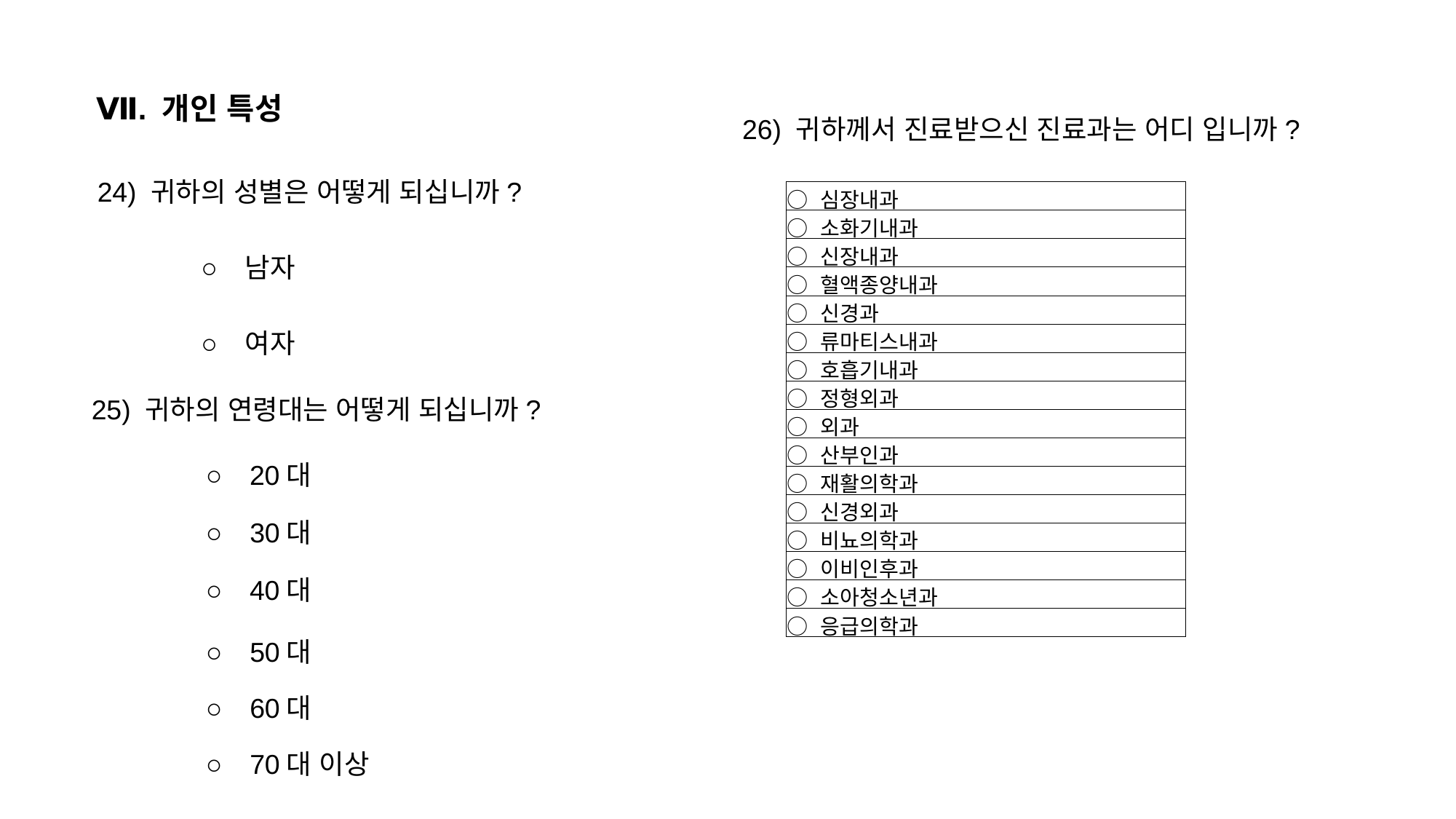

Ⅶ. 개인 특성
26) 귀하께서 진료받으신 진료과는 어디 입니까?
24) 귀하의 성별은 어떻게 되십니까?
| ○ 심장내과 |
| --- |
| ○ 소화기내과 |
| ○ 신장내과 |
| ○ 혈액종양내과 |
| ○ 신경과 |
| ○ 류마티스내과 |
| ○ 호흡기내과 |
| ○ 정형외과 |
| ○ 외과 |
| ○ 산부인과 |
| ○ 재활의학과 |
| ○ 신경외과 |
| ○ 비뇨의학과 |
| ○ 이비인후과 |
| ○ 소아청소년과 |
| ○ 응급의학과 |
○
남자
○
여자
25) 귀하의 연령대는 어떻게 되십니까?
○
20대
○
30대
○
40대
○
50대
○
60대
○
70대 이상